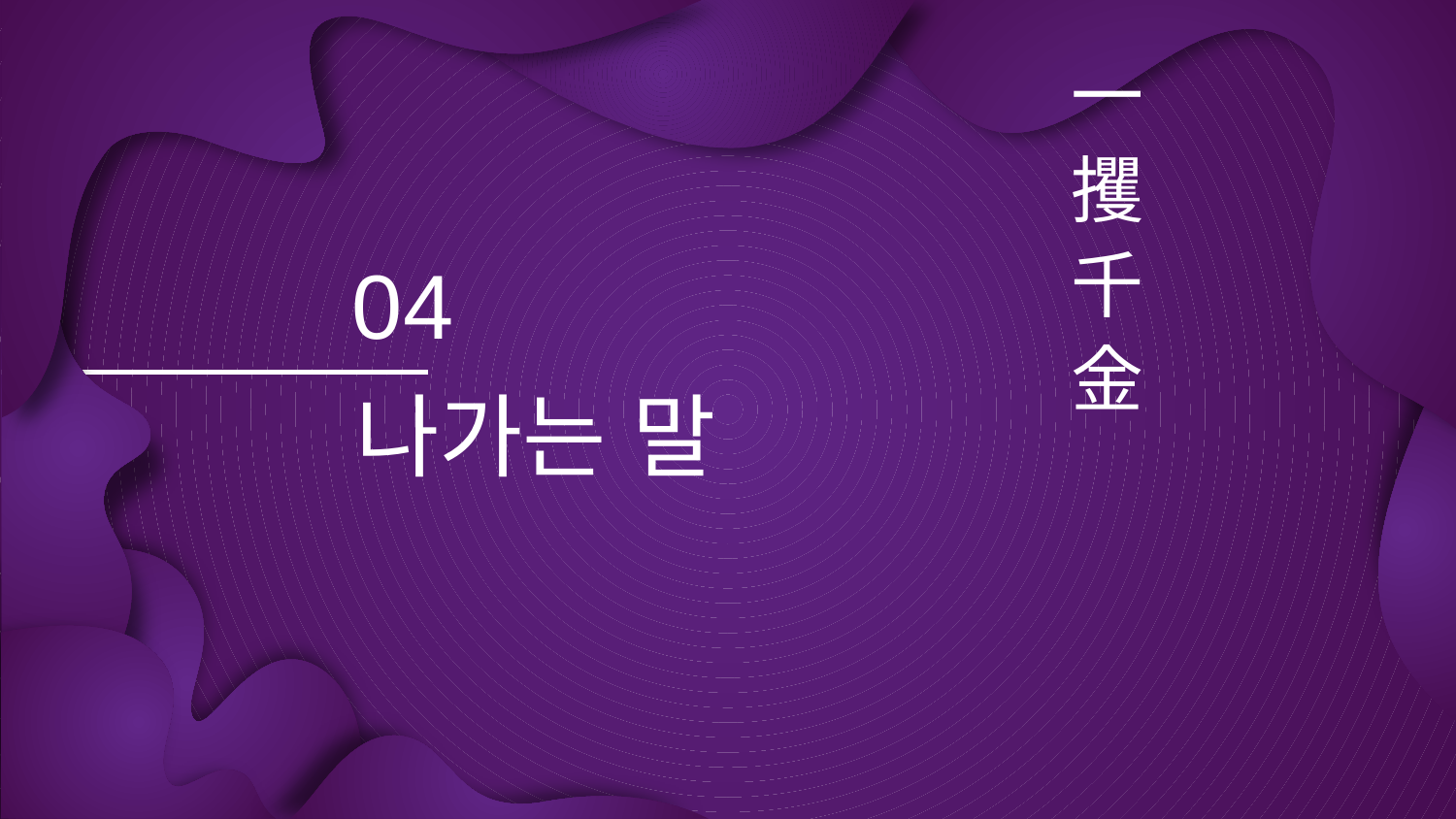

一
攫
千
金
# 04
나가는 말